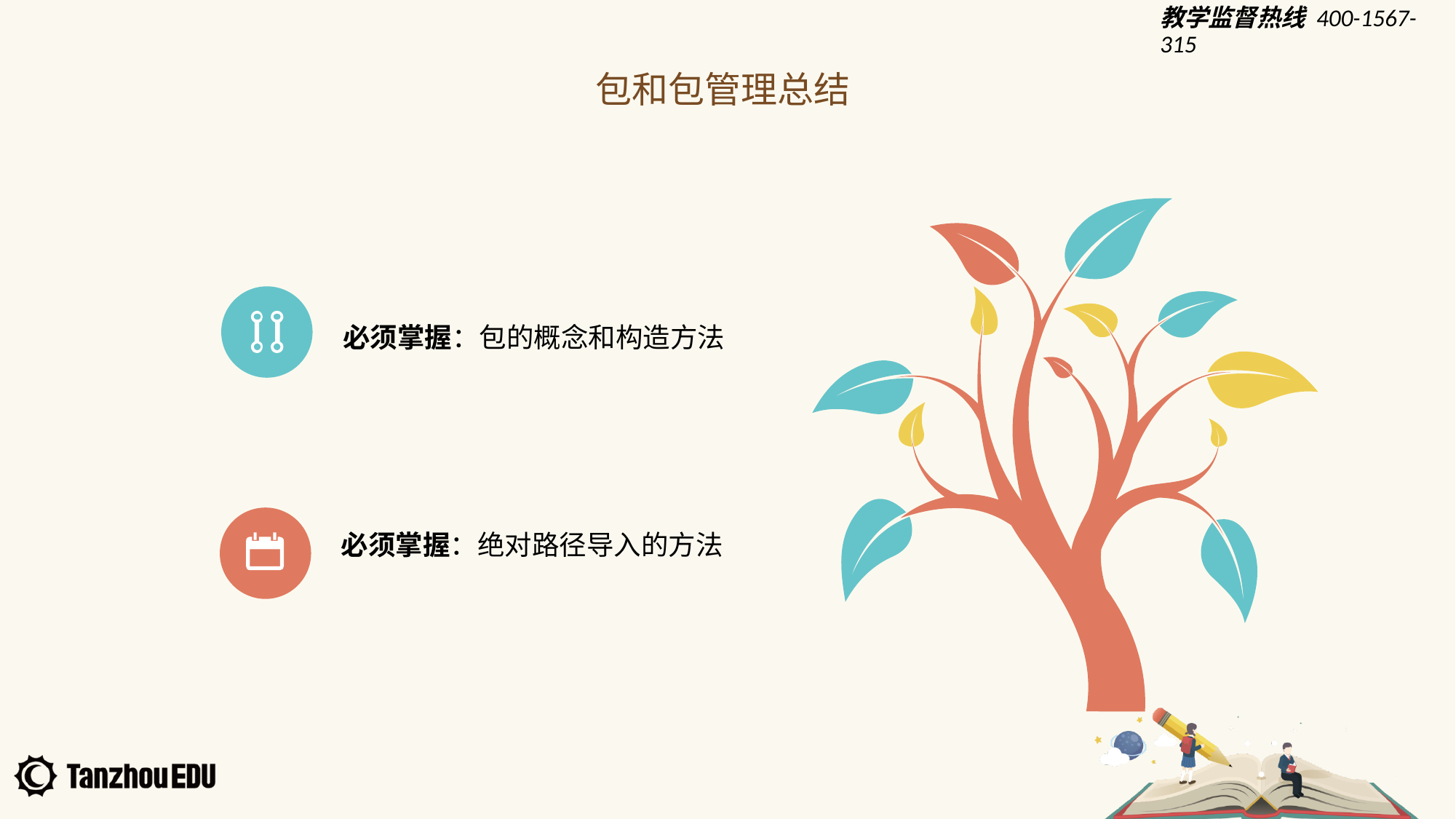

包和包管理总结

必须掌握：包的概念和构造方法

必须掌握：绝对路径导入的方法